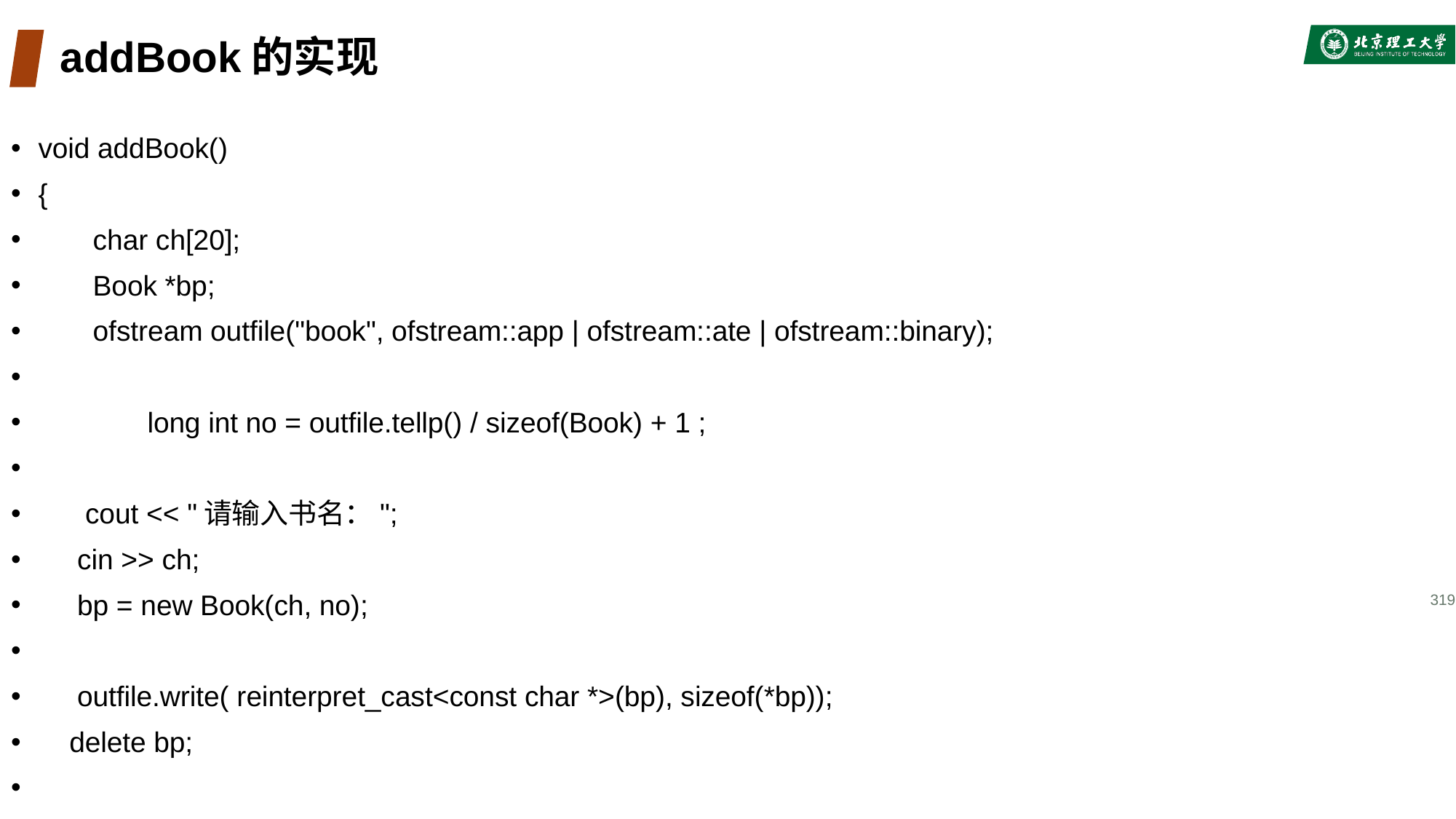

# addBook的实现
void addBook()
{
       char ch[20];
       Book *bp;
       ofstream outfile("book", ofstream::app | ofstream::ate | ofstream::binary);

	long int no = outfile.tellp() / sizeof(Book) + 1 ;

      cout << "请输入书名：";
     cin >> ch;
     bp = new Book(ch, no);

     outfile.write( reinterpret_cast<const char *>(bp), sizeof(*bp));
    delete bp;

    outfile.close();
}
319